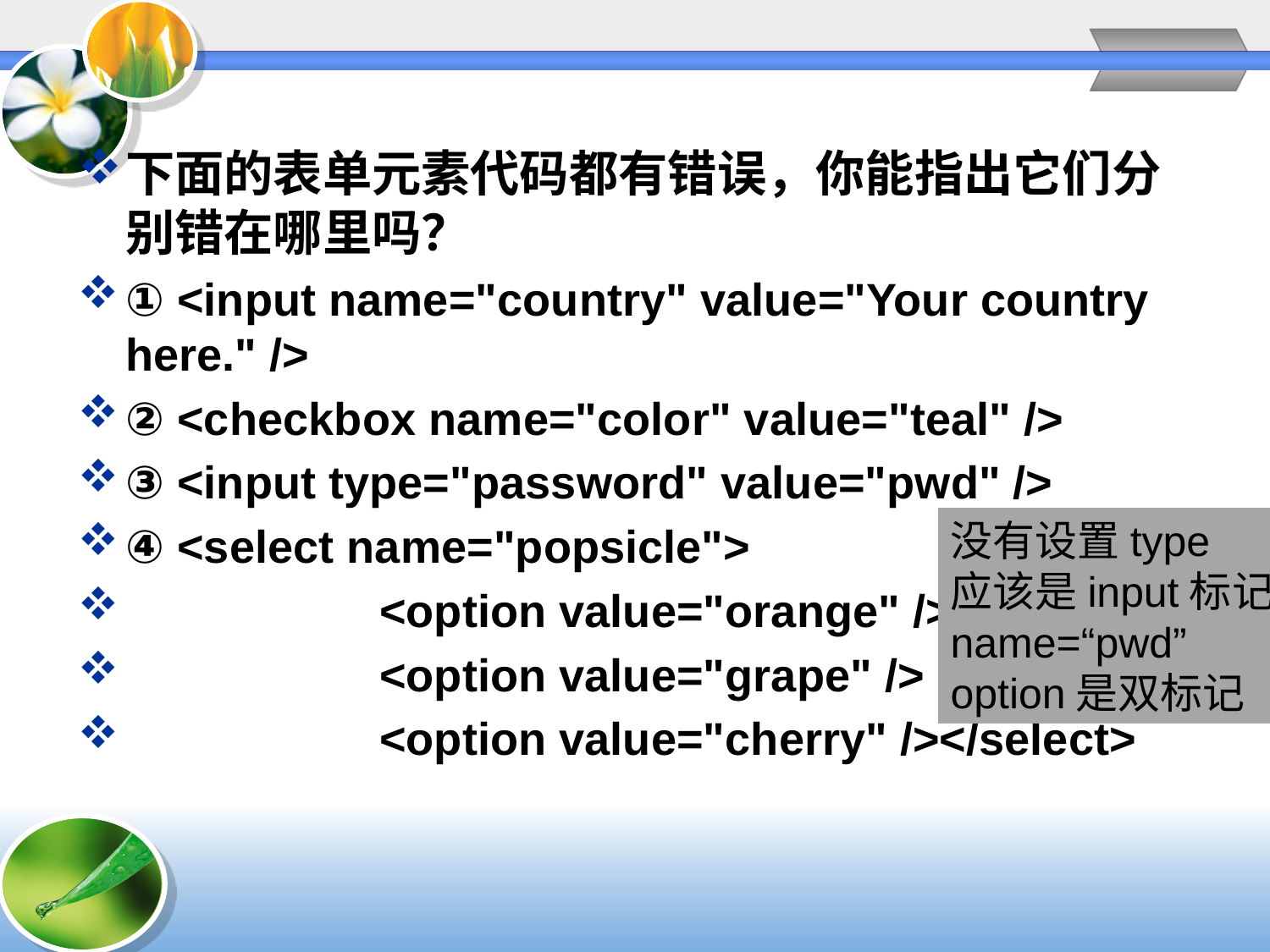

下面的表单元素代码都有错误，你能指出它们分别错在哪里吗？
① <input name="country" value="Your country here." />
② <checkbox name="color" value="teal" />
③ <input type="password" value="pwd" />
④ <select name="popsicle">
  		<option value="orange" />
  		<option value="grape" />
  		<option value="cherry" /></select>

没有设置type
应该是input标记
name=“pwd”
option是双标记